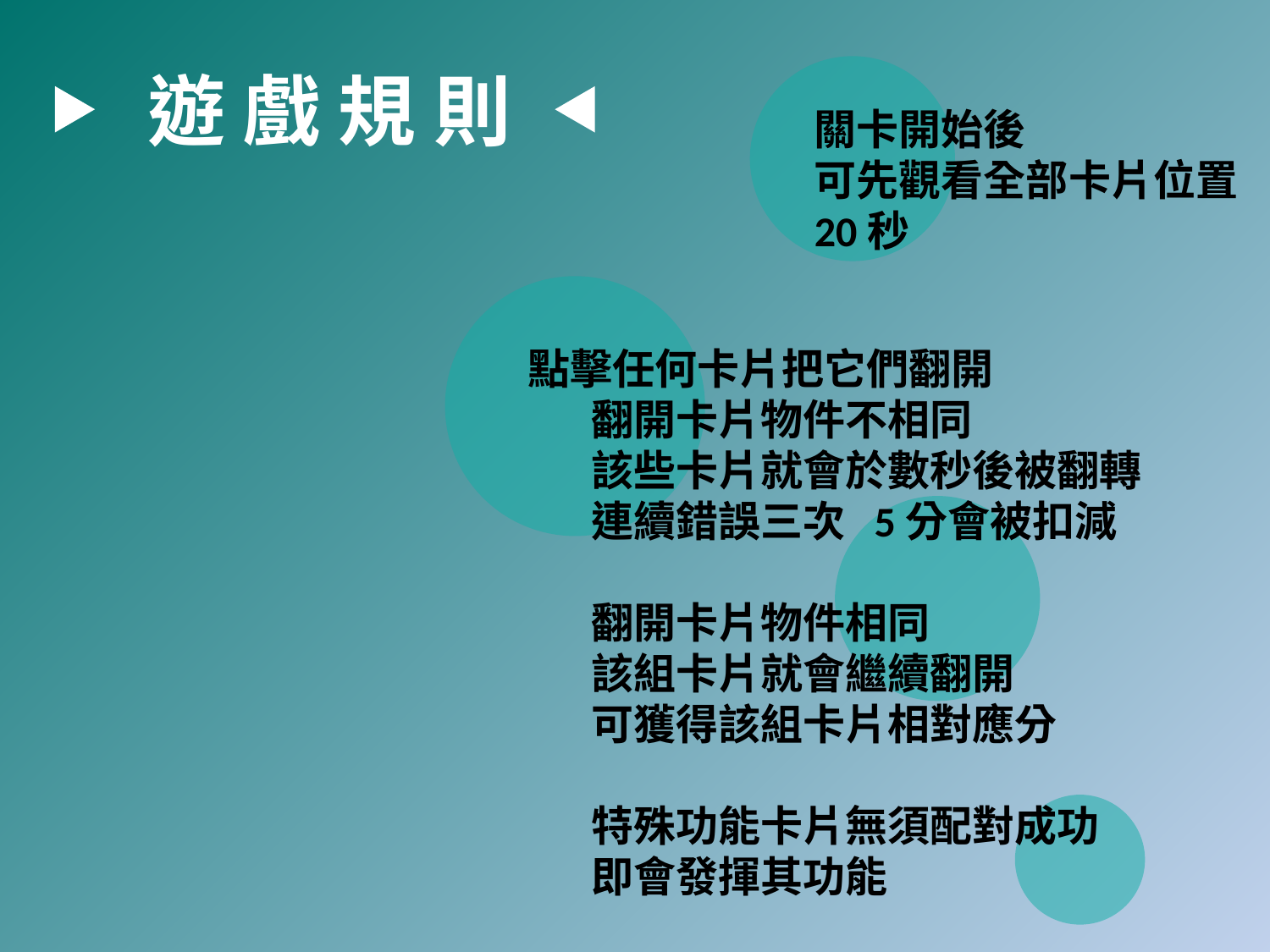

遊 戲 規 則

關卡開始後
可先觀看全部卡片位置
20秒

點擊任何卡片把它們翻開
翻開卡片物件不相同
該些卡片就會於數秒後被翻轉
連續錯誤三次  5分會被扣減

翻開卡片物件相同
該組卡片就會繼續翻開
可獲得該組卡片相對應分

特殊功能卡片無須配對成功
即會發揮其功能